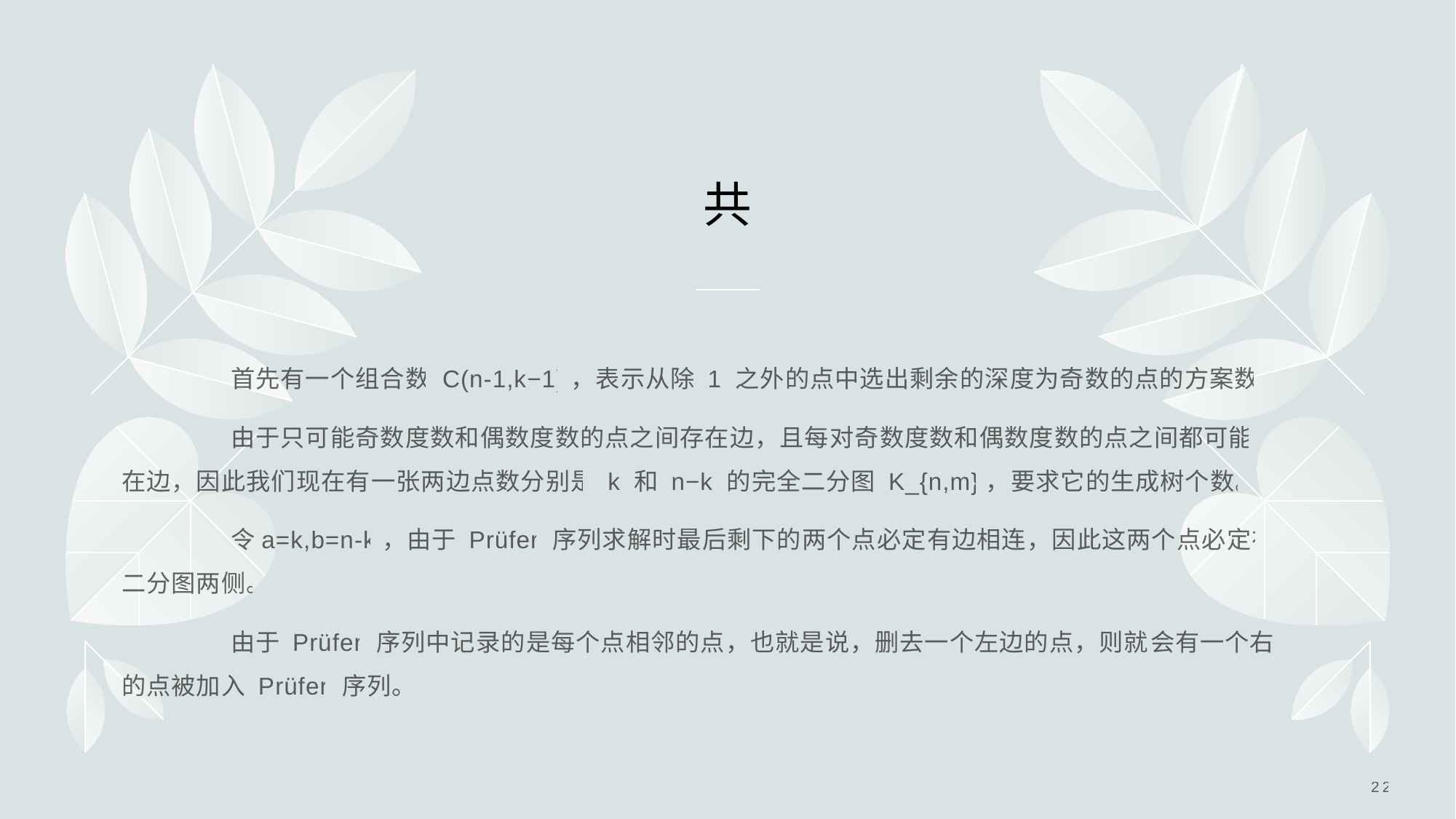

# 共
	首先有一个组合数 C(n-1,k−1)，表示从除 1 之外的点中选出剩余的深度为奇数的点的方案数。
	由于只可能奇数度数和偶数度数的点之间存在边，且每对奇数度数和偶数度数的点之间都可能存在边，因此我们现在有一张两边点数分别是 k 和 n−k 的完全二分图 K_{n,m}，要求它的生成树个数。
	令a=k,b=n-k，由于 Prüfer 序列求解时最后剩下的两个点必定有边相连，因此这两个点必定在二分图两侧。
	由于 Prüfer 序列中记录的是每个点相邻的点，也就是说，删去一个左边的点，则就会有一个右边的点被加入 Prüfer 序列。
22